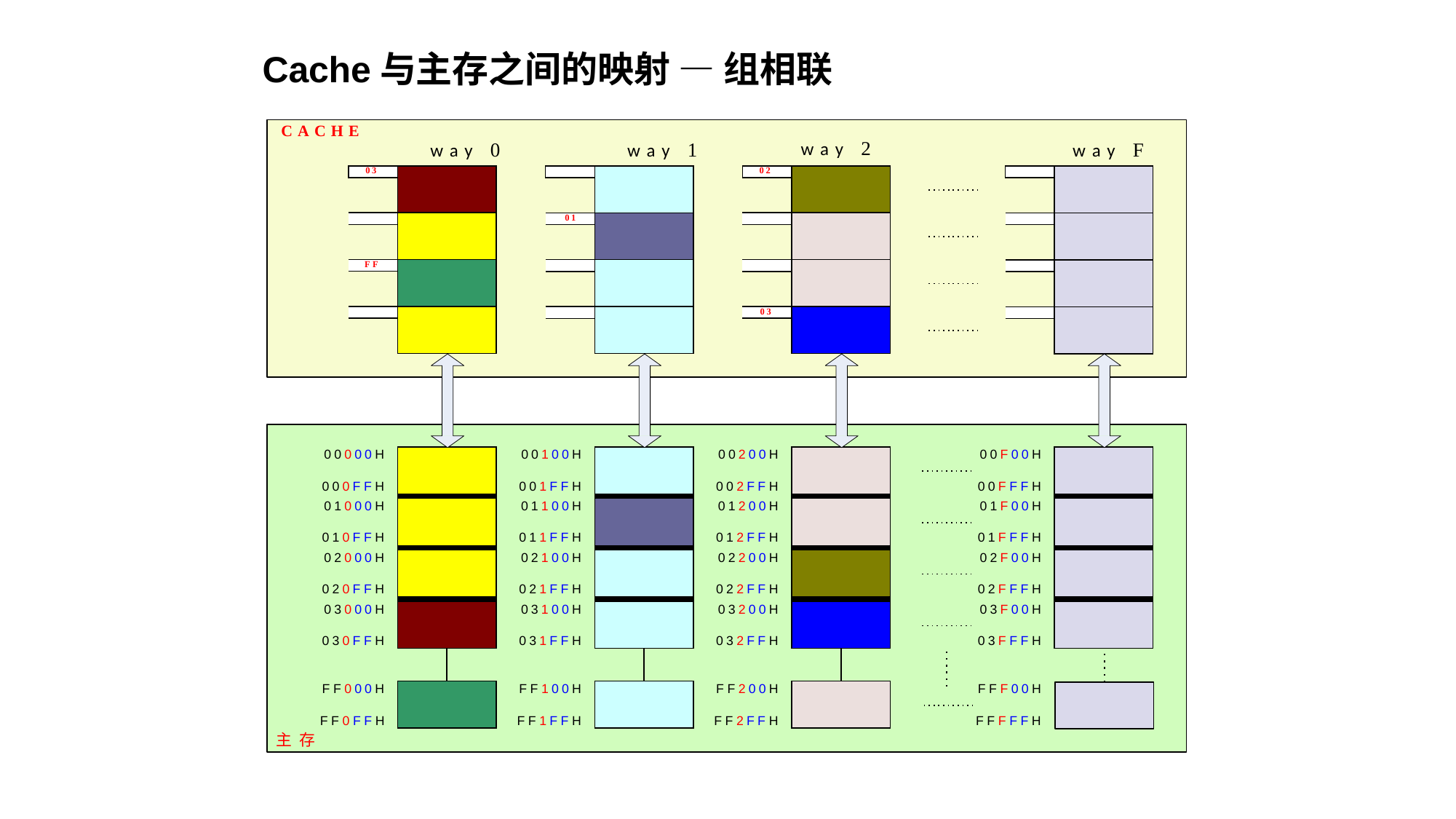

# Cache与主存之间的映射 — 组相联

CACHE
way 2
way 0
way 1
way F
| 03 |  |
| --- | --- |
|  |  |
|  |  |
|  |  |
| FF |  |
|  |  |
|  |  |
|  |  |
| 02 |  |
| --- | --- |
|  |  |
|  |  |
|  |  |
|  |  |
|  |  |
| 03 |  |
|  |  |
|  |  |
| --- | --- |
|  |  |
|  |  |
|  |  |
|  |  |
|  |  |
|  |  |
|  |  |
|  |  |
| --- | --- |
|  |  |
| 01 |  |
|  |  |
|  |  |
|  |  |
|  |  |
|  |  |

00000H
00100H
00200H
00F00H
|  |  |
| --- | --- |
|  |  |
|  |  |
|  |  |
|  |  |
|  |  |
|  |  |
| --- | --- |
|  |  |
|  |  |
|  |  |
|  |  |
|  |  |
|  |  |
| --- | --- |
|  |  |
|  |  |
|  |  |
|  |  |
|  |  |
|  |
| --- |
|  |
|  |
|  |

000FFH
01000H
001FFH
01100H
002FFH
01200H
00FFFH
01F00H

010FFH
02000H
011FFH
02100H
012FFH
02200H
01FFFH
02F00H

020FFH
03000H
021FFH
03100H
022FFH
03200H
02FFFH
03F00H

030FFH
031FFH
032FFH
03FFFH

FF000H
FF100H
FF200H
FFF00H

FF0FFH
主存
FF1FFH
FF2FFH
FFFFFH